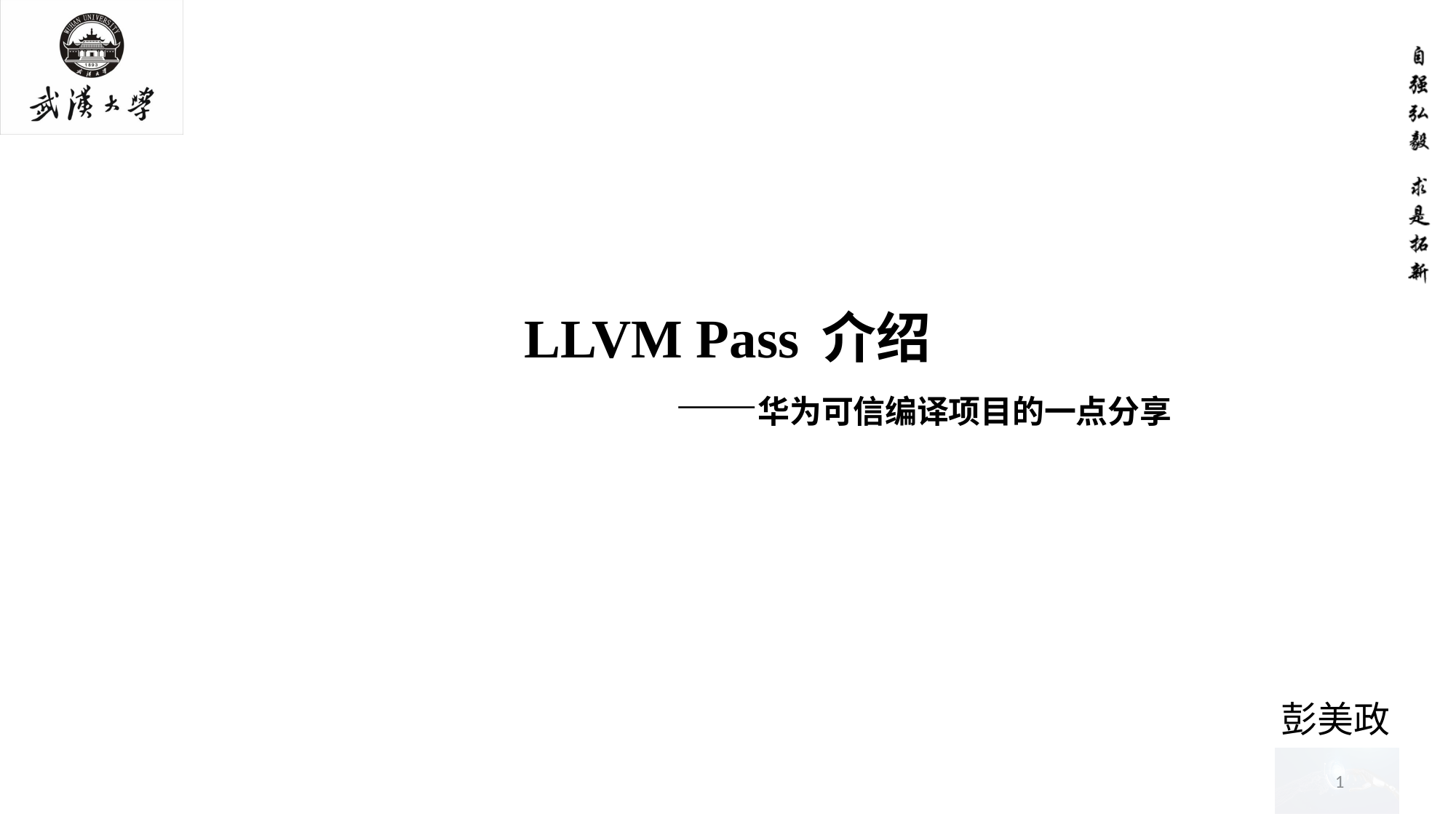

# LLVM Pass 介绍 ——华为可信编译项目的一点分享
彭美政

1